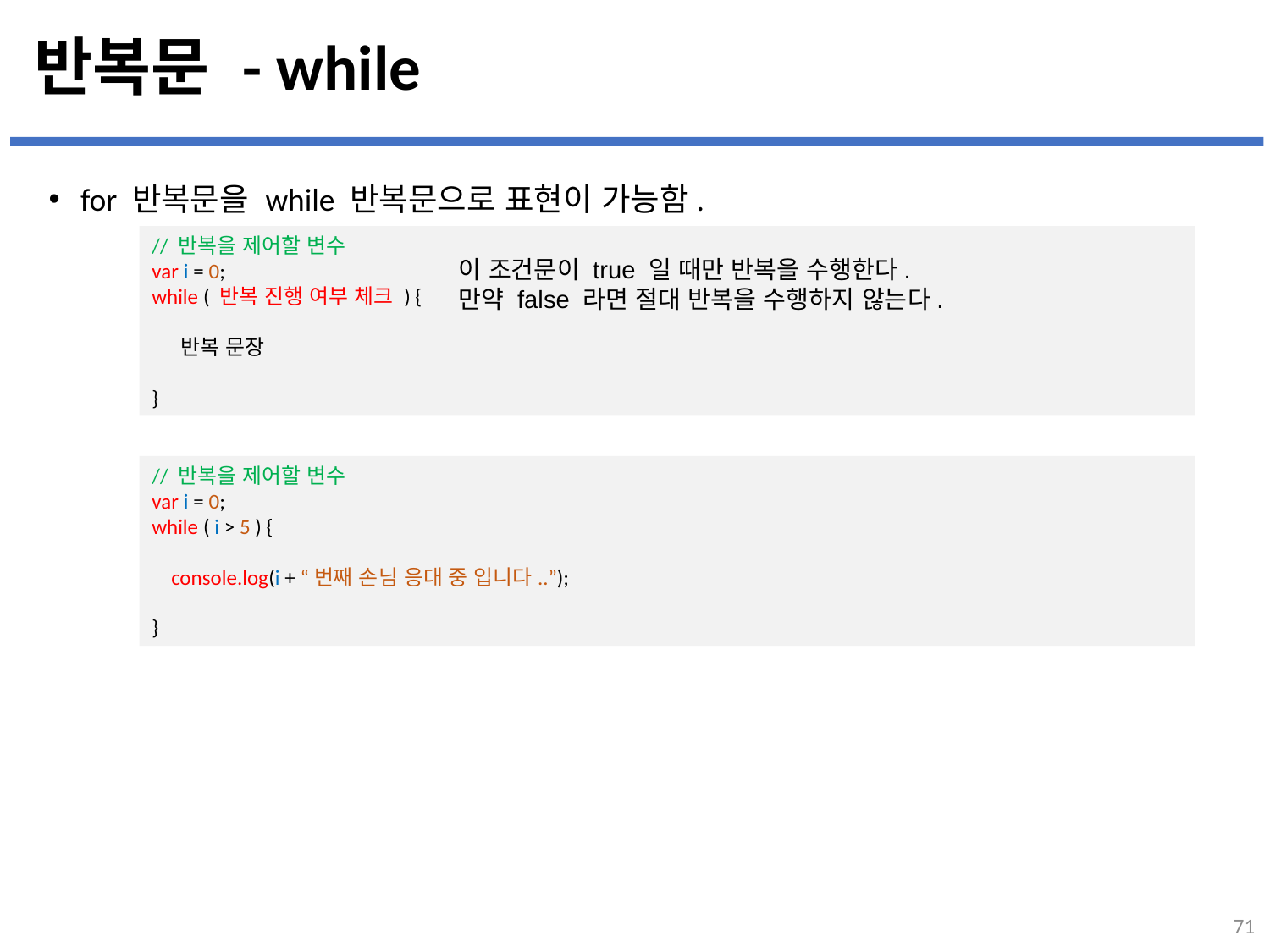

# 반복문 - while
for 반복문을 while 반복문으로 표현이 가능함.

// 반복을 제어할 변수
var i = 0;
while ( 반복 진행 여부 체크 ) {

    반복 문장

}
이 조건문이 true 일 때만 반복을 수행한다.
만약 false 라면 절대 반복을 수행하지 않는다.

// 반복을 제어할 변수
var i = 0;
while ( i > 5 ) {

    console.log(i + “번째 손님 응대 중 입니다..”);

}
71